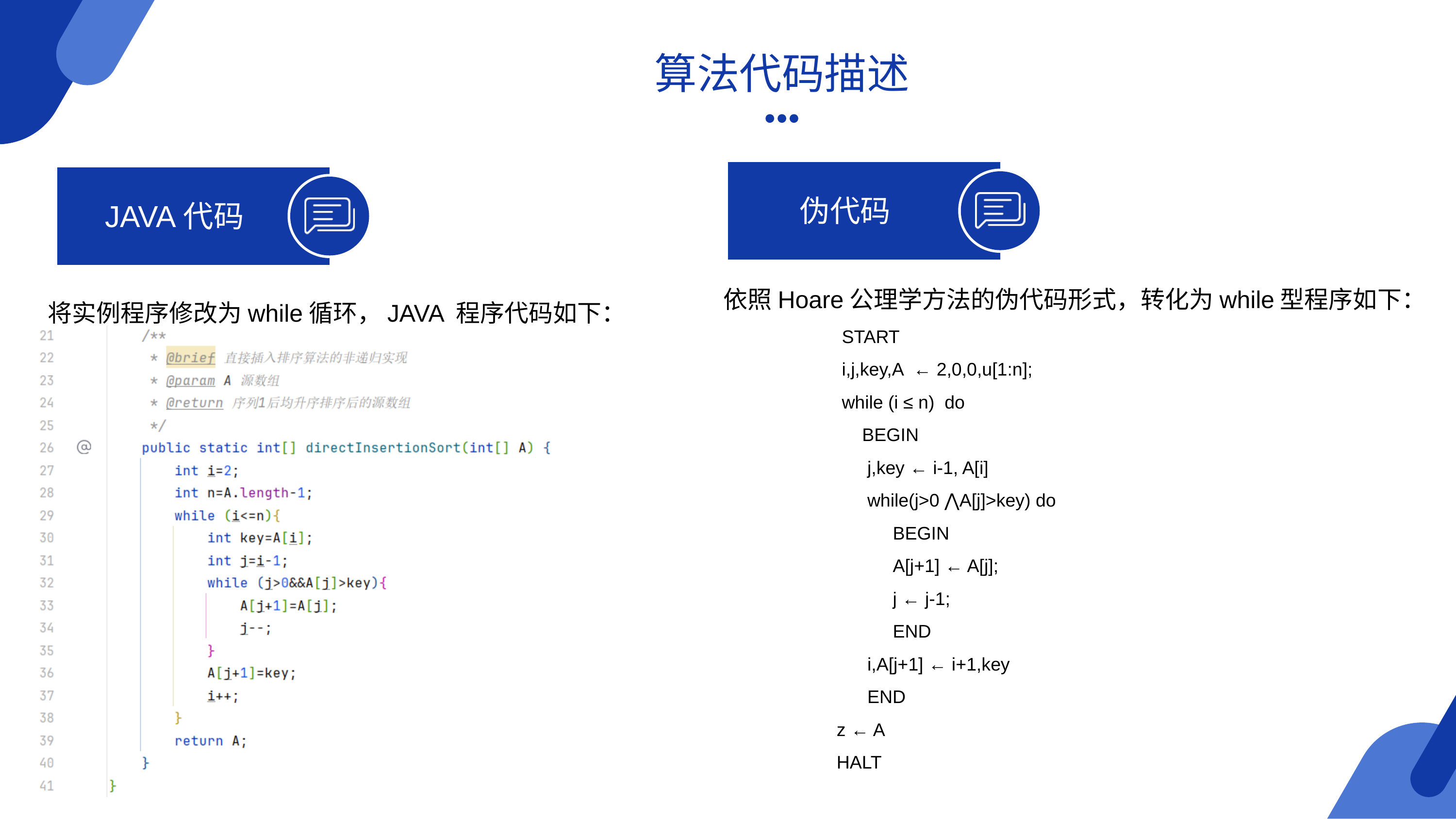

算法代码描述

伪代码

JAVA代码

依照Hoare公理学方法的伪代码形式，转化为while型程序如下：
将实例程序修改为while循环，JAVA 程序代码如下：
   START
   i,j,key,A  ← 2,0,0,u[1:n];
   while (i ≤ n)  do
       BEGIN
        j,key ← i-1, A[i]
        while(j>0 ⋀A[j]>key) do
             BEGIN
             A[j+1] ← A[j];
             j ← j-1;
             END
        i,A[j+1] ← i+1,key
        END
  z ← A
  HALT